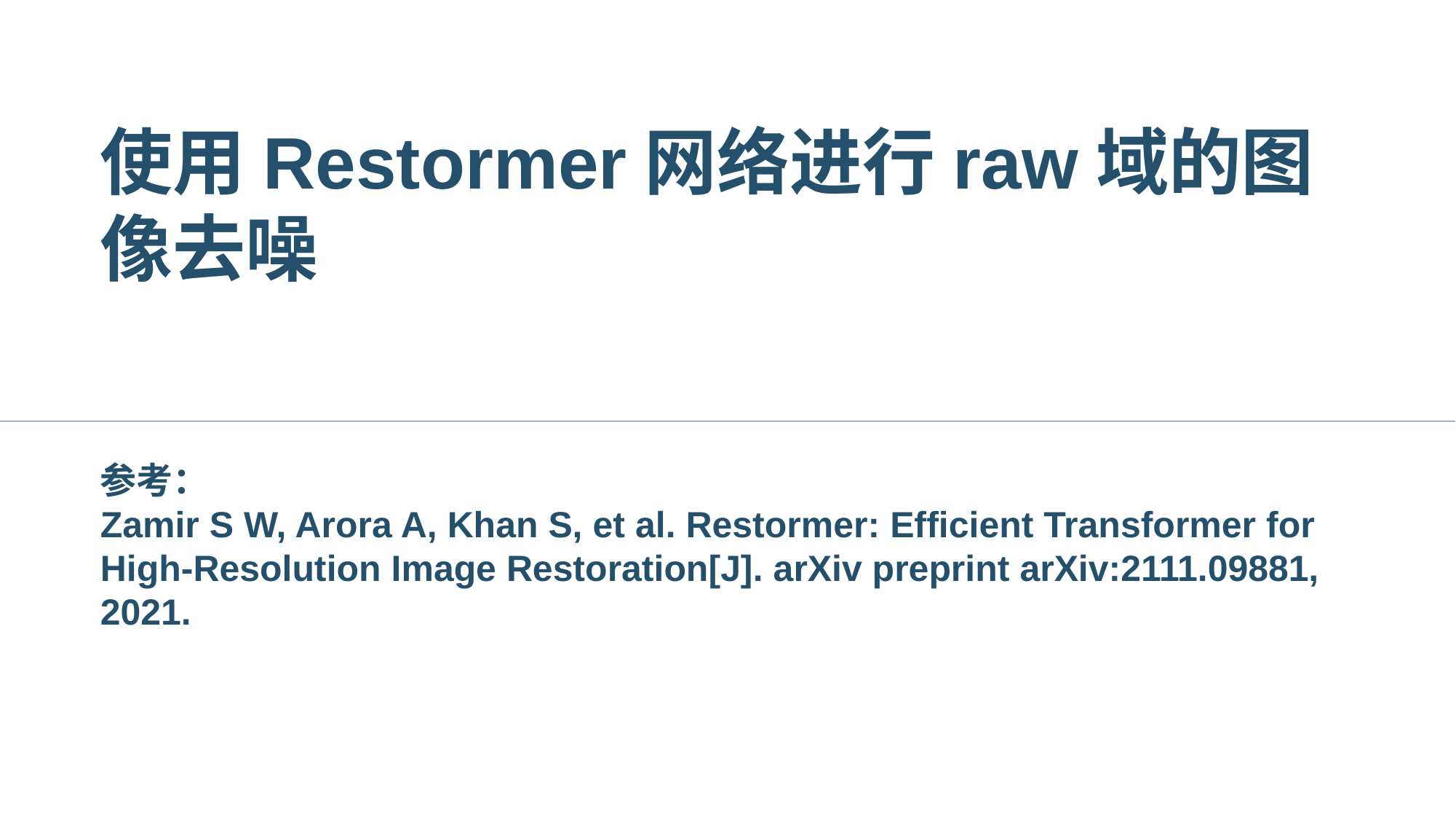

使用Restormer网络进行raw域的图像去噪
参考：
Zamir S W, Arora A, Khan S, et al. Restormer: Efficient Transformer for High-Resolution Image Restoration[J]. arXiv preprint arXiv:2111.09881, 2021.
1